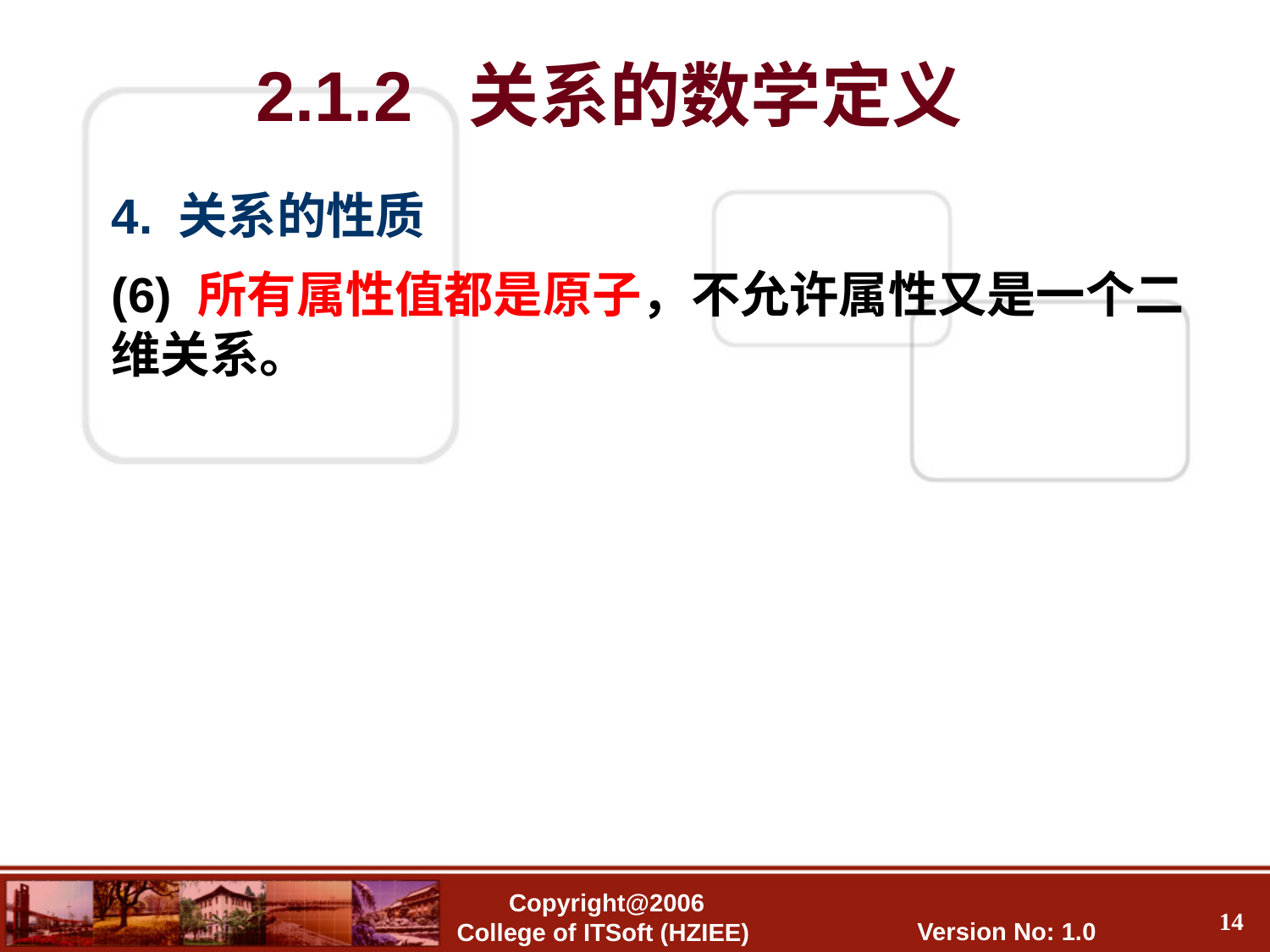

2.1.2  关系的数学定义
4. 关系的性质
(6) 所有属性值都是原子，不允许属性又是一个二维关系。